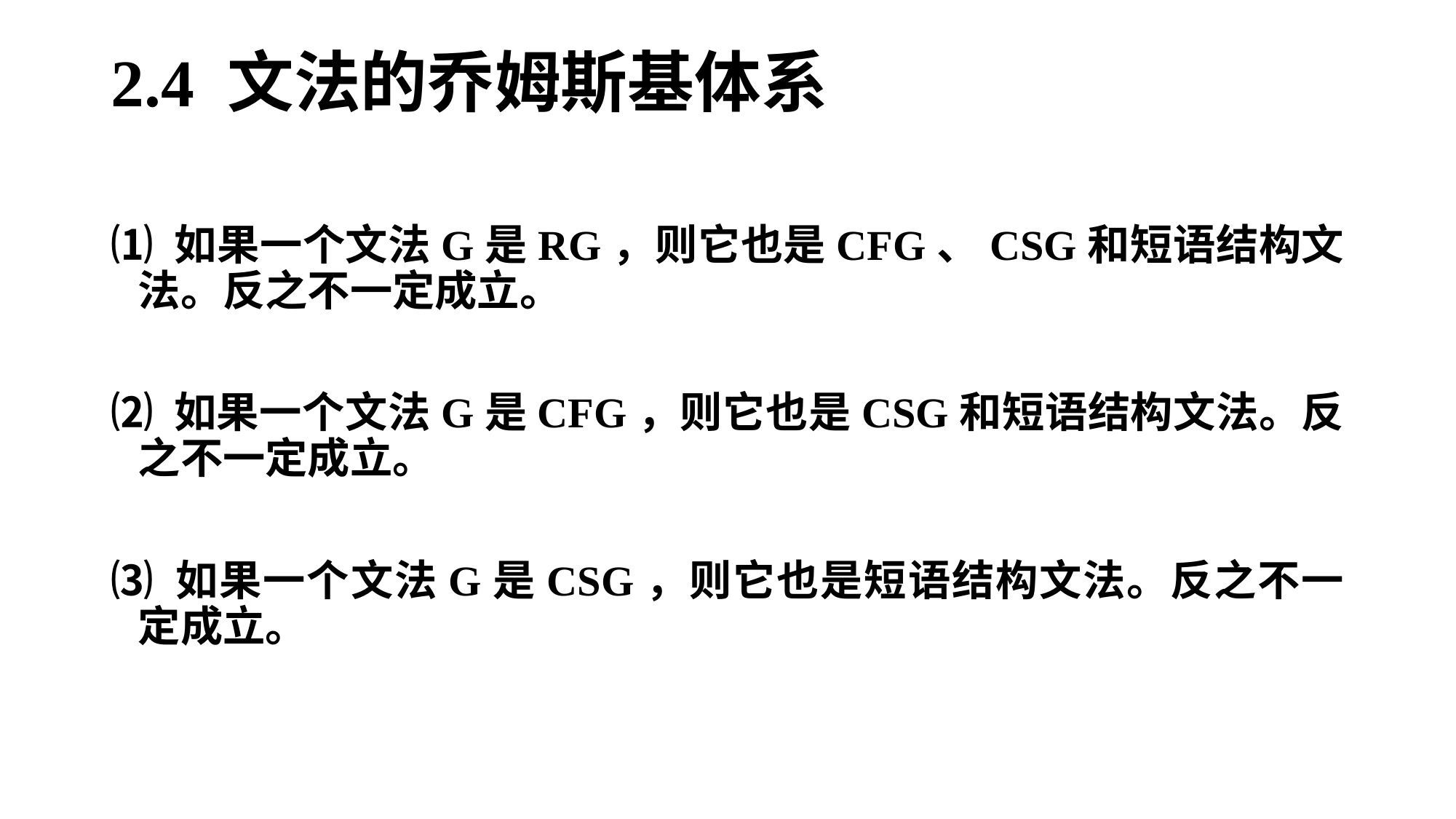

# 2.4 文法的乔姆斯基体系
⑴ 如果一个文法G是RG，则它也是CFG、CSG和短语结构文法。反之不一定成立。

⑵ 如果一个文法G是CFG，则它也是CSG和短语结构文法。反之不一定成立。

⑶ 如果一个文法G是CSG，则它也是短语结构文法。反之不一定成立。
14